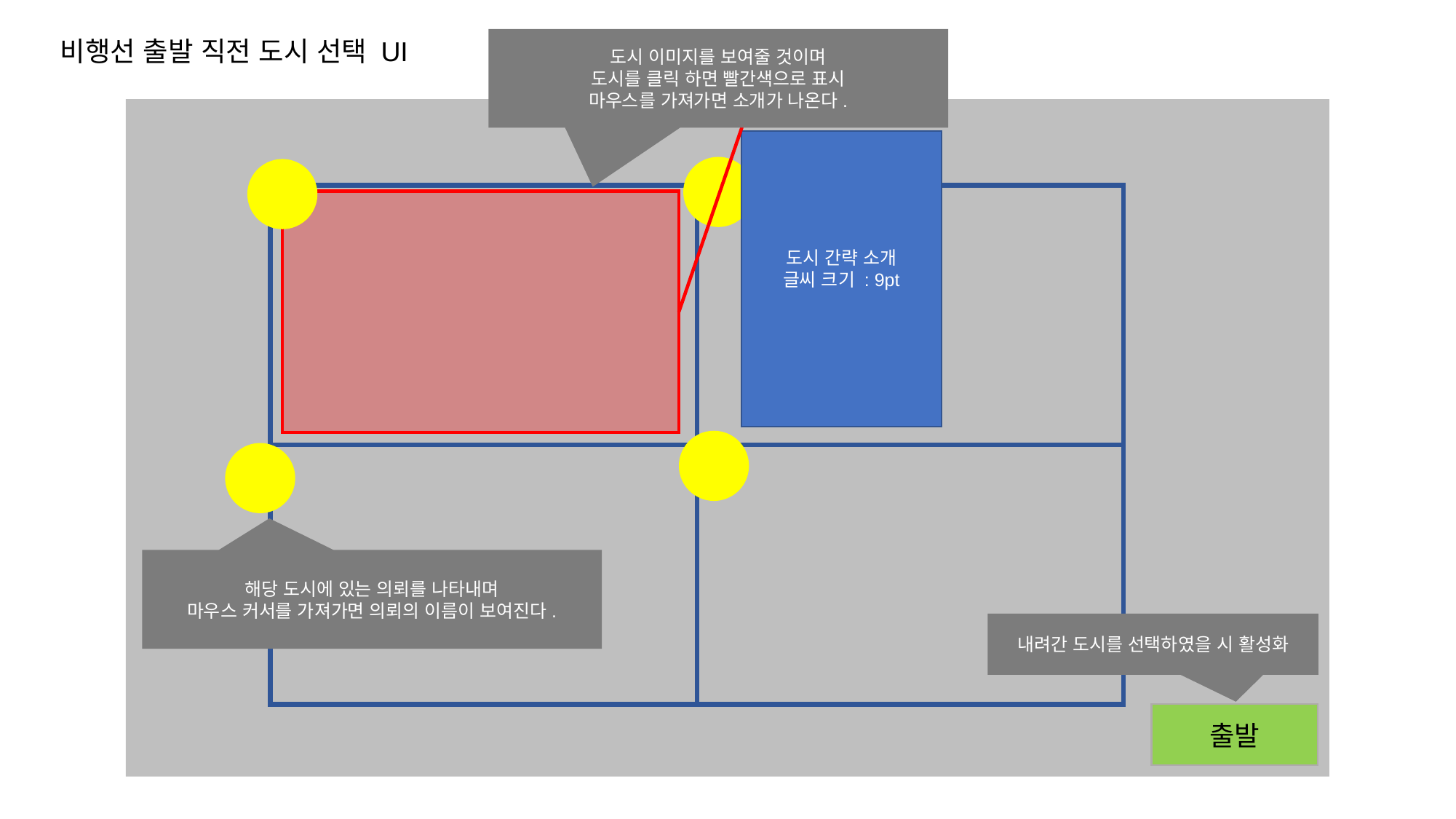

비행선 출발 직전 도시 선택 UI
도시 이미지를 보여줄 것이며
도시를 클릭 하면 빨간색으로 표시
마우스를 가져가면 소개가 나온다.

도시 간략 소개
글씨 크기 : 9pt

해당 도시에 있는 의뢰를 나타내며
마우스 커서를 가져가면 의뢰의 이름이 보여진다.
내려간 도시를 선택하였을 시 활성화
출발